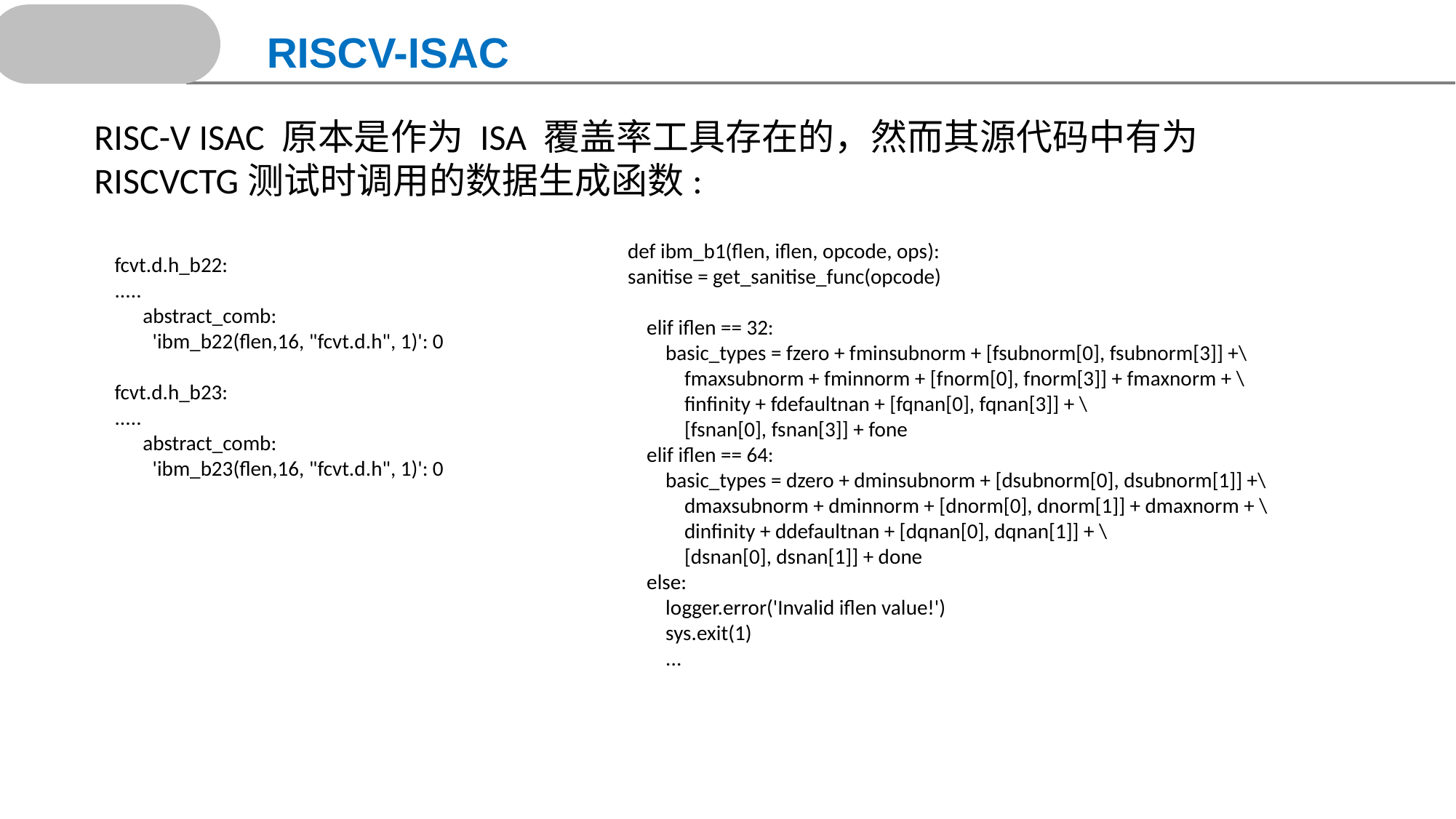

RISCV-ISAC
RISC-V ISAC 原本是作为 ISA 覆盖率工具存在的，然而其源代码中有为RISCVCTG测试时调用的数据生成函数:
def ibm_b1(flen, iflen, opcode, ops):
sanitise = get_sanitise_func(opcode)

    elif iflen == 32:
        basic_types = fzero + fminsubnorm + [fsubnorm[0], fsubnorm[3]] +\
            fmaxsubnorm + fminnorm + [fnorm[0], fnorm[3]] + fmaxnorm + \
            finfinity + fdefaultnan + [fqnan[0], fqnan[3]] + \
            [fsnan[0], fsnan[3]] + fone
    elif iflen == 64:
        basic_types = dzero + dminsubnorm + [dsubnorm[0], dsubnorm[1]] +\
            dmaxsubnorm + dminnorm + [dnorm[0], dnorm[1]] + dmaxnorm + \
            dinfinity + ddefaultnan + [dqnan[0], dqnan[1]] + \
            [dsnan[0], dsnan[1]] + done
    else:
        logger.error('Invalid iflen value!')
        sys.exit(1)
        ...
fcvt.d.h_b22:
.....
      abstract_comb:
        'ibm_b22(flen,16, "fcvt.d.h", 1)': 0

fcvt.d.h_b23:
.....
      abstract_comb:
        'ibm_b23(flen,16, "fcvt.d.h", 1)': 0